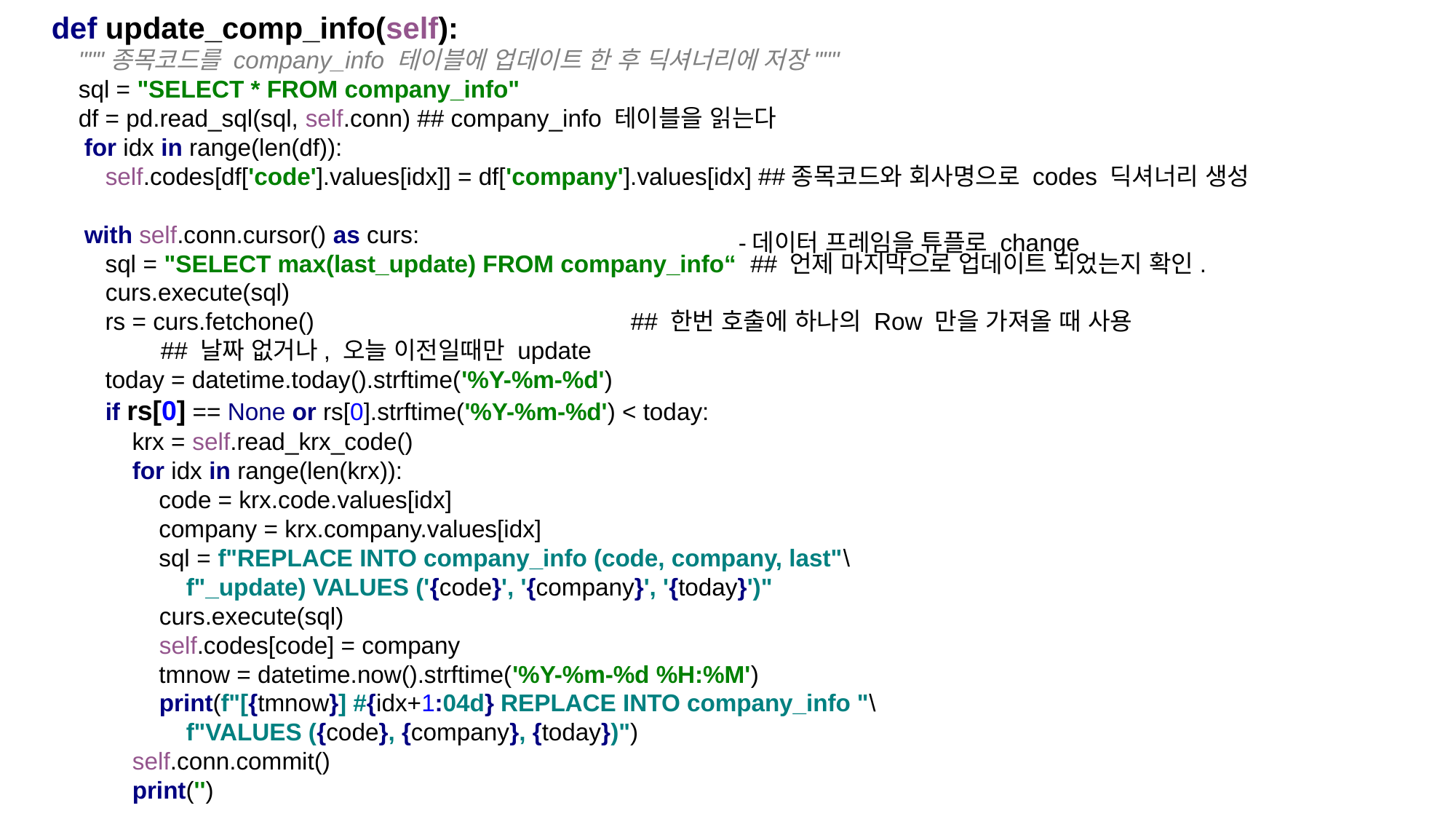

def update_comp_info(self):
    """종목코드를 company_info 테이블에 업데이트 한 후 딕셔너리에 저장"""
    sql = "SELECT * FROM company_info"
    df = pd.read_sql(sql, self.conn) ## company_info 테이블을 읽는다
    for idx in range(len(df)):
        self.codes[df['code'].values[idx]] = df['company'].values[idx] ##종목코드와 회사명으로 codes 딕셔너리 생성
    with self.conn.cursor() as curs:
        sql = "SELECT max(last_update) FROM company_info“  ## 언제 마지막으로 업데이트 되었는지 확인.
        curs.execute(sql)
        rs = curs.fetchone()			     ## 한번 호출에 하나의 Row 만을 가져올 때 사용
	## 날짜 없거나, 오늘 이전일때만 update
        today = datetime.today().strftime('%Y-%m-%d')
        if rs[0] == None or rs[0].strftime('%Y-%m-%d') < today:
            krx = self.read_krx_code()
            for idx in range(len(krx)):
                code = krx.code.values[idx]
                company = krx.company.values[idx]
                sql = f"REPLACE INTO company_info (code, company, last"\
                    f"_update) VALUES ('{code}', '{company}', '{today}')"
                curs.execute(sql)
                self.codes[code] = company
                tmnow = datetime.now().strftime('%Y-%m-%d %H:%M')
                print(f"[{tmnow}] #{idx+1:04d} REPLACE INTO company_info "\
                    f"VALUES ({code}, {company}, {today})")
            self.conn.commit()
            print('')
-데이터 프레임을 튜플로 change